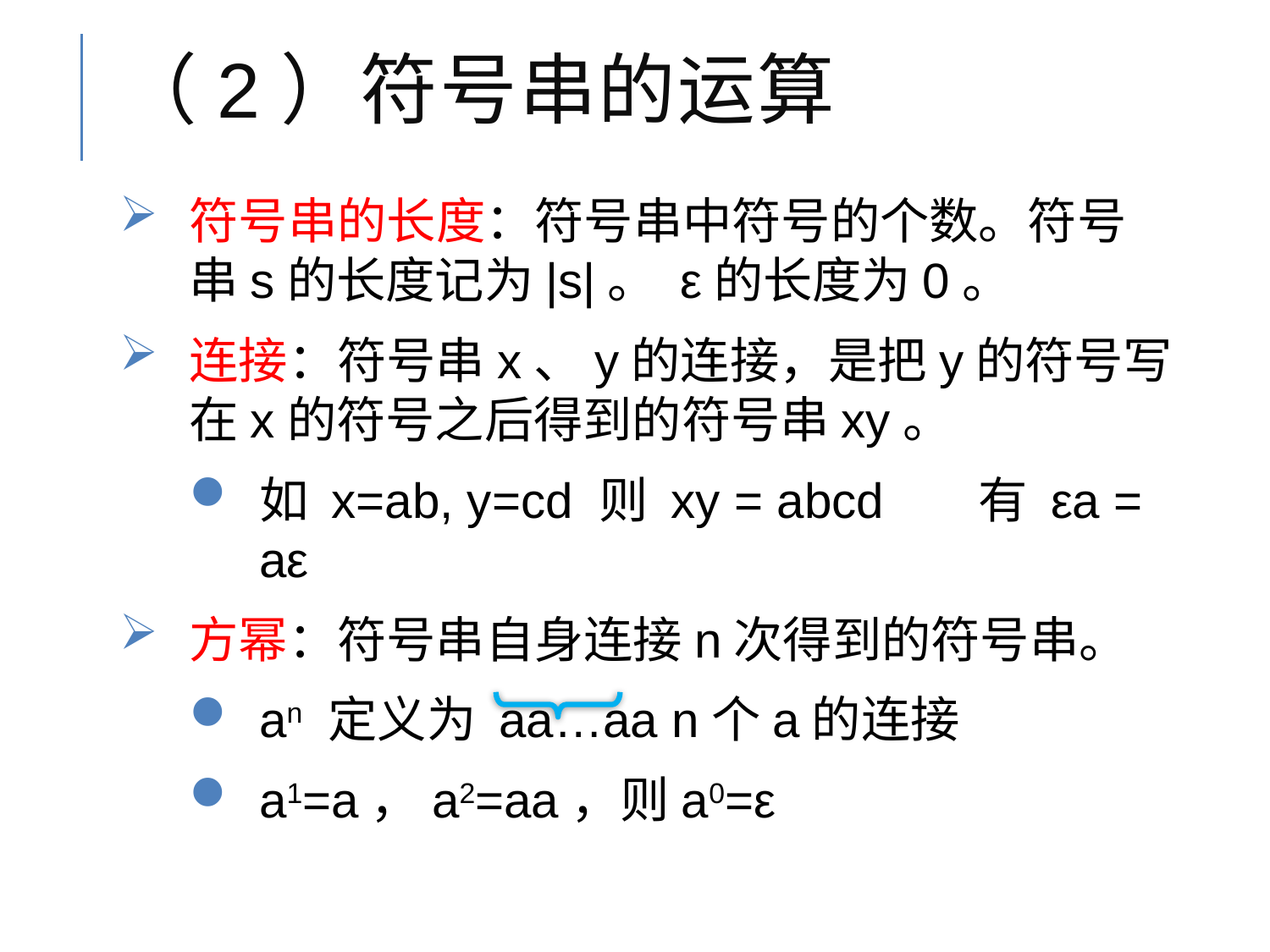

# （2）符号串的运算
符号串的长度：符号串中符号的个数。符号串s的长度记为|s|。 ε的长度为0。
连接：符号串x、y的连接，是把y的符号写在x的符号之后得到的符号串xy。
如 x=ab, y=cd 则 xy = abcd      有 εa = aε
方幂：符号串自身连接n次得到的符号串。
an 定义为 aa…aa n个a的连接
a1=a，a2=aa，则a0=ε

17